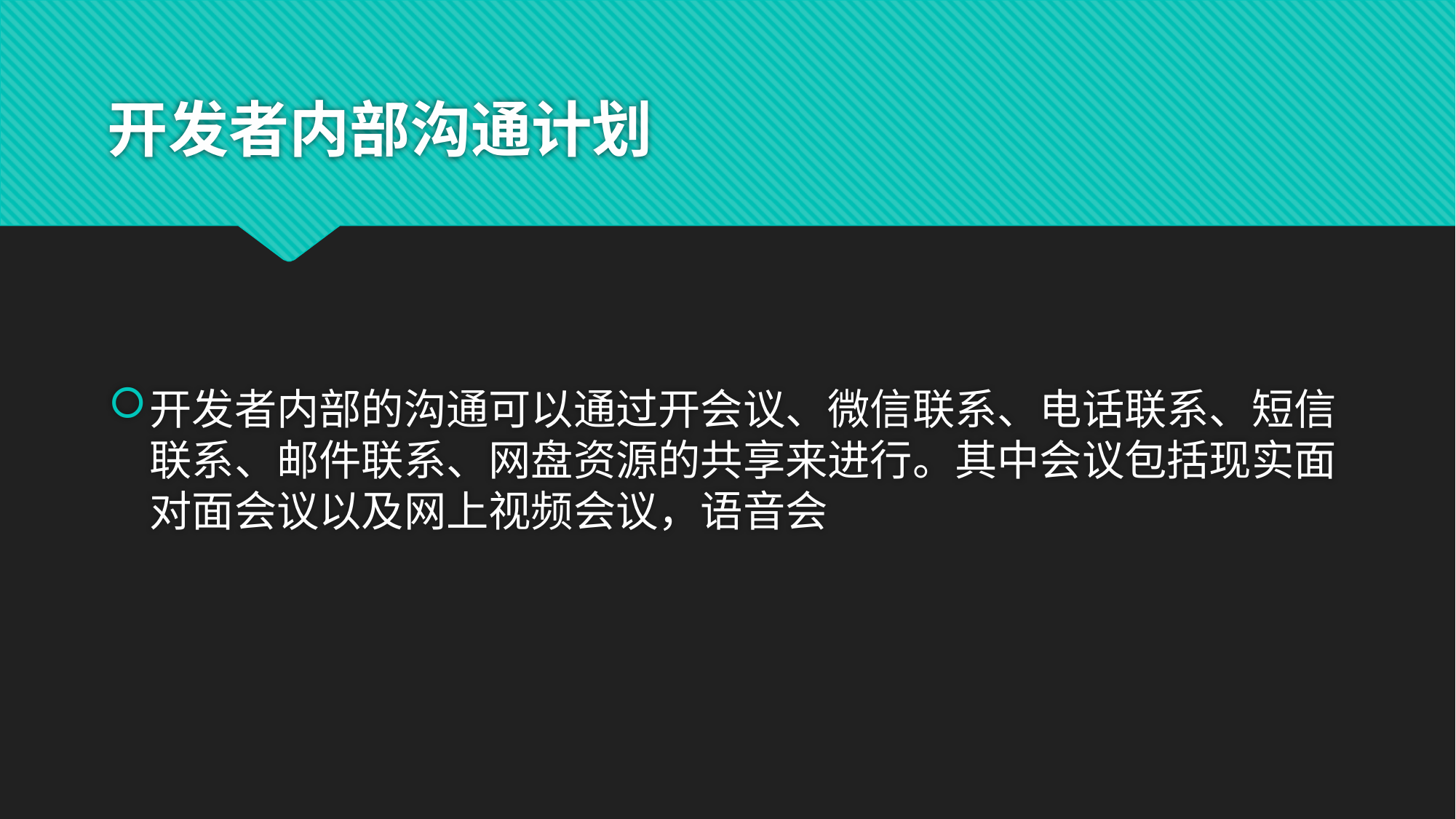

# 开发者内部沟通计划
开发者内部的沟通可以通过开会议、微信联系、电话联系、短信联系、邮件联系、网盘资源的共享来进行。其中会议包括现实面对面会议以及网上视频会议，语音会